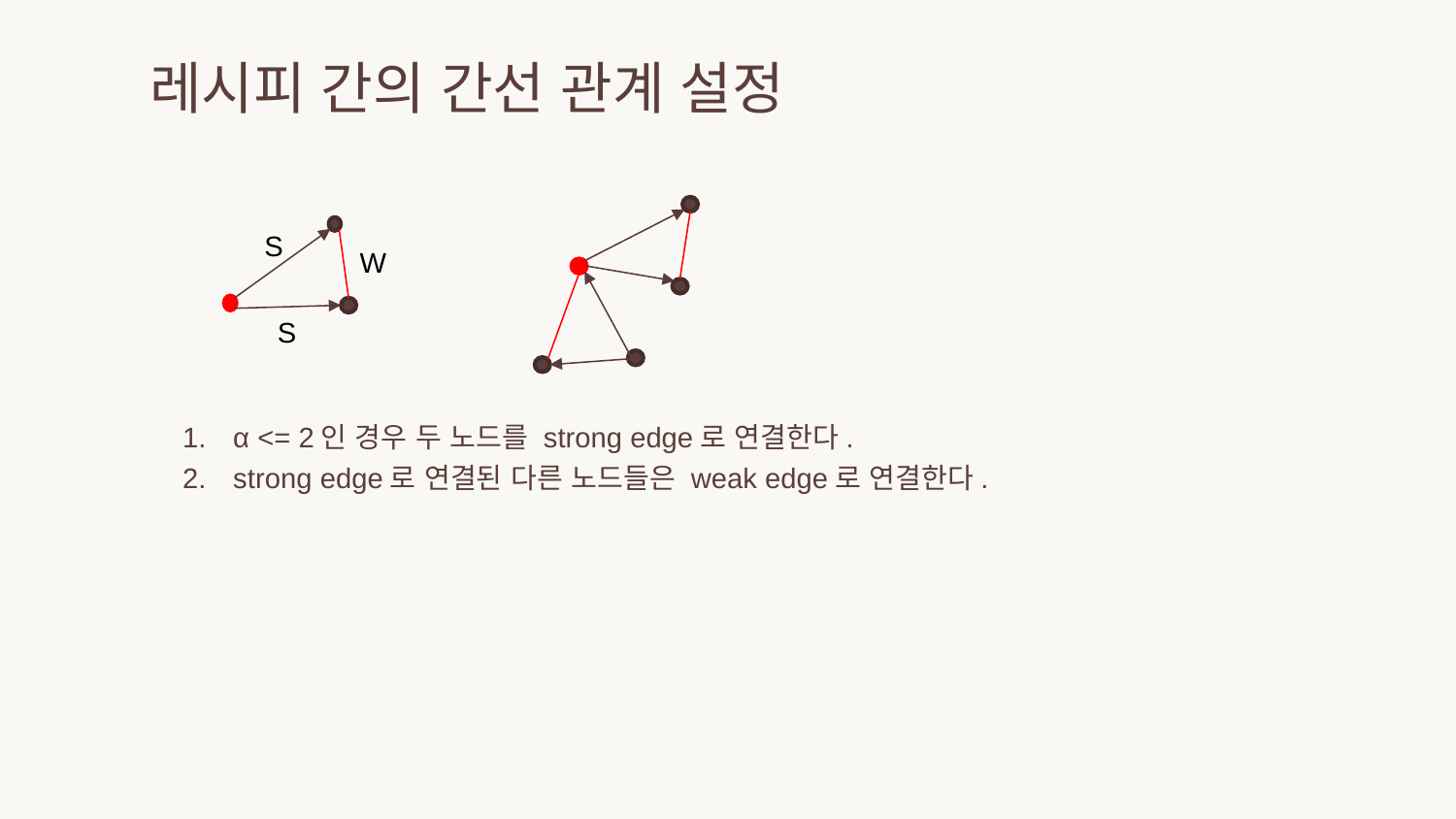

# 레시피 간의 간선 관계 설정

α <= 2인 경우 두 노드를 strong edge로 연결한다.
strong edge로 연결된 다른 노드들은 weak edge로 연결한다.

S
W

S